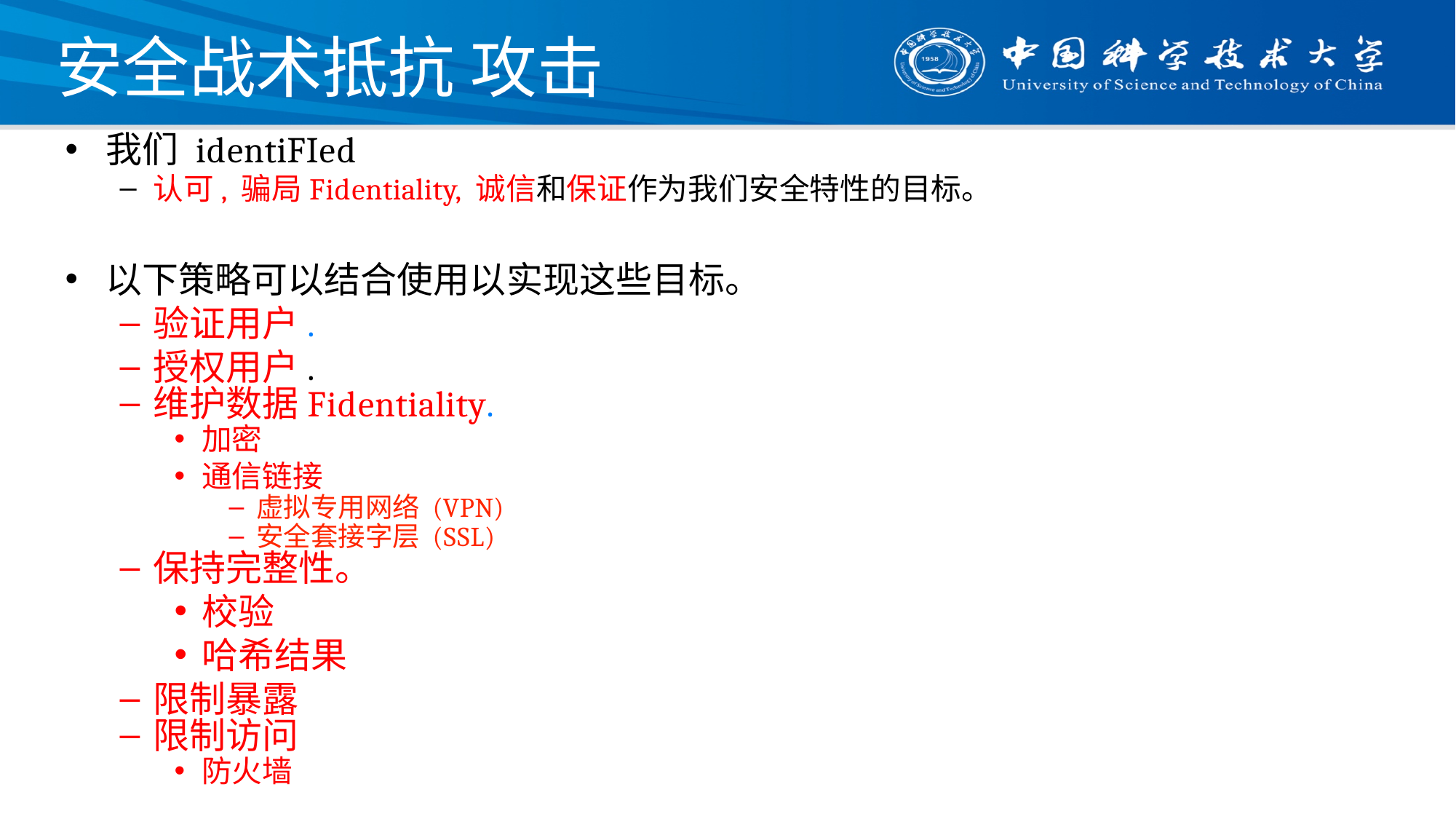

# 安全战术抵抗 攻击
我们 identiFIed
认可, 骗局Fidentiality, 诚信和保证作为我们安全特性的目标。

以下策略可以结合使用以实现这些目标。
验证用户.
授权用户.
维护数据Fidentiality.
加密
通信链接
虚拟专用网络 (VPN)
安全套接字层 (SSL)
保持完整性。
校验
哈希结果
限制暴露
限制访问
防火墙